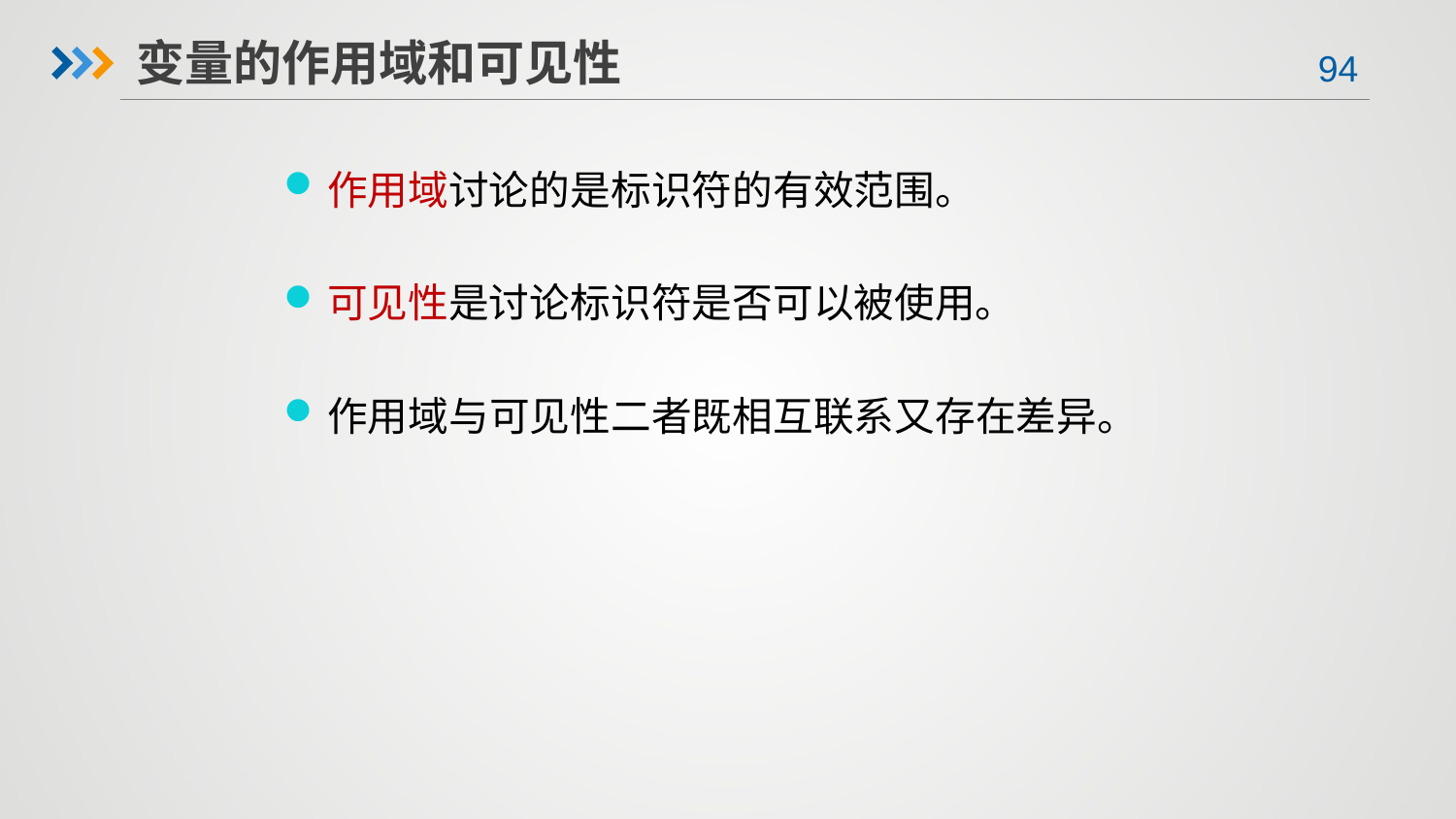

变量的作用域和可见性
作用域讨论的是标识符的有效范围。

可见性是讨论标识符是否可以被使用。

作用域与可见性二者既相互联系又存在差异。